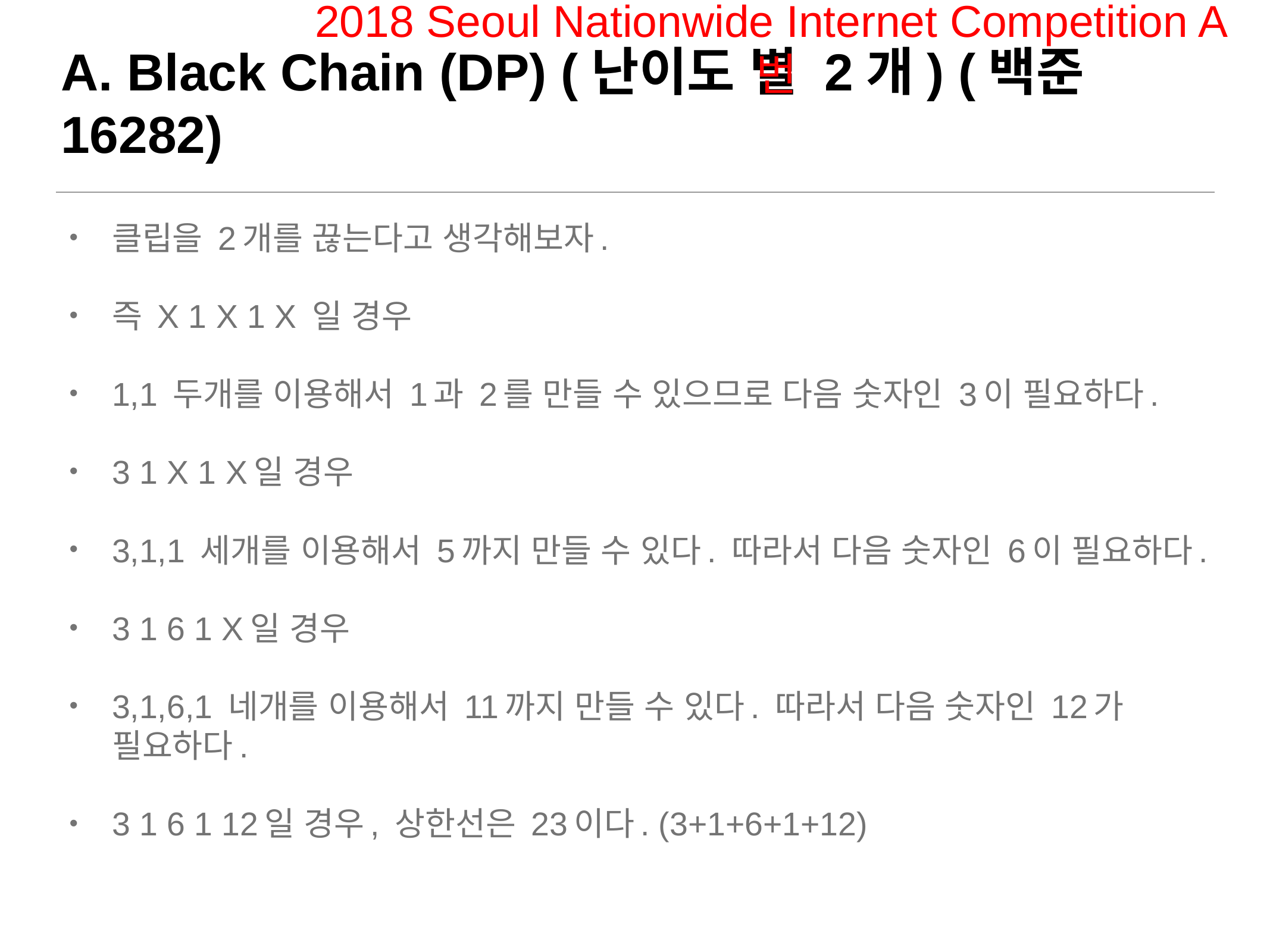

2018 Seoul Nationwide Internet Competition A번
# A. Black Chain (DP) (난이도 별 2개) (백준 16282)
클립을 2개를 끊는다고 생각해보자.
즉 X 1 X 1 X 일 경우
1,1 두개를 이용해서 1과 2를 만들 수 있으므로 다음 숫자인 3이 필요하다.
3 1 X 1 X일 경우
3,1,1 세개를 이용해서 5까지 만들 수 있다. 따라서 다음 숫자인 6이 필요하다.
3 1 6 1 X일 경우
3,1,6,1 네개를 이용해서 11까지 만들 수 있다. 따라서 다음 숫자인 12가 필요하다.
3 1 6 1 12일 경우, 상한선은 23이다. (3+1+6+1+12)